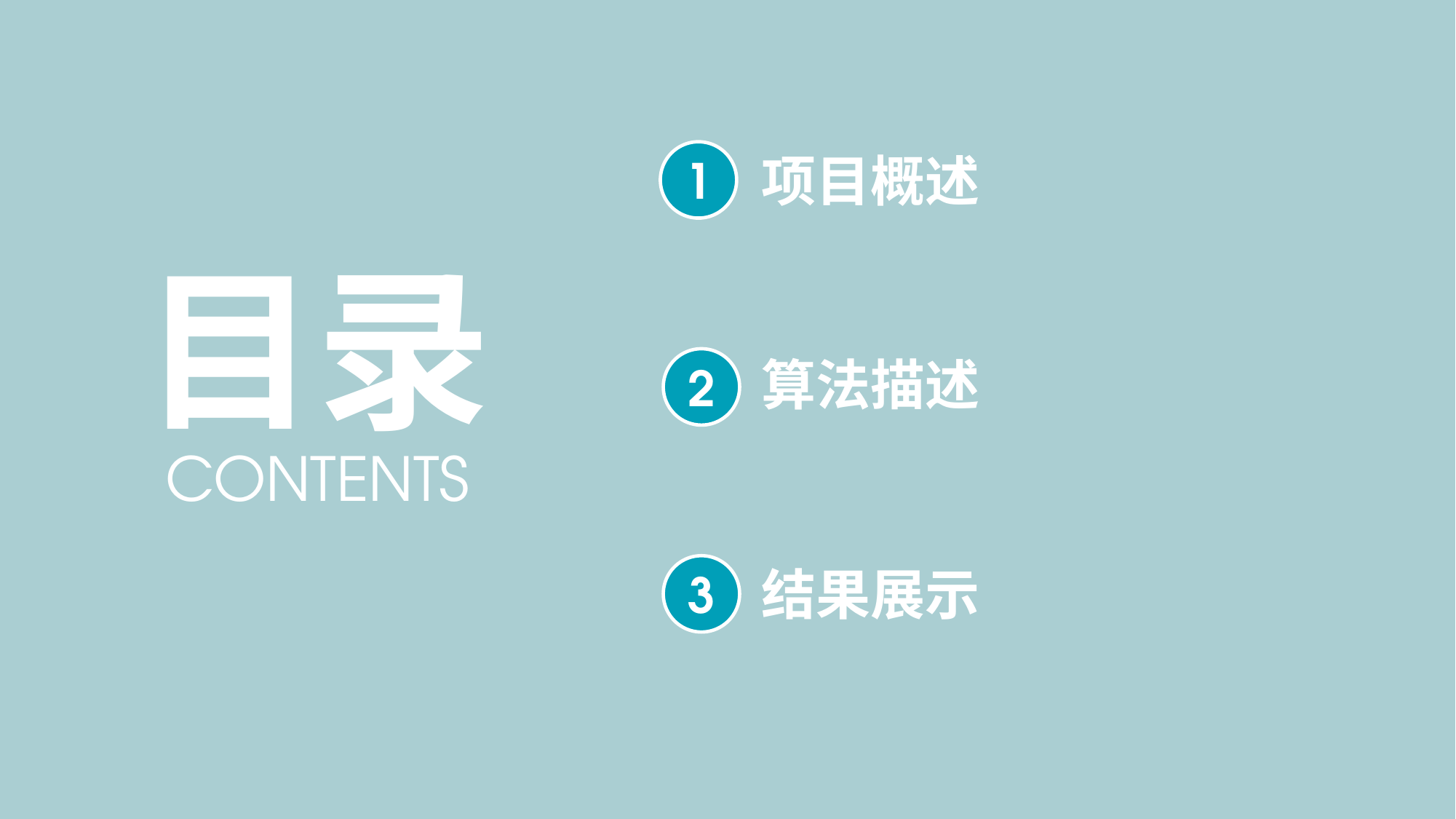

项目概述

1
目录
算法描述

2
CONTENTS
结果展示

3